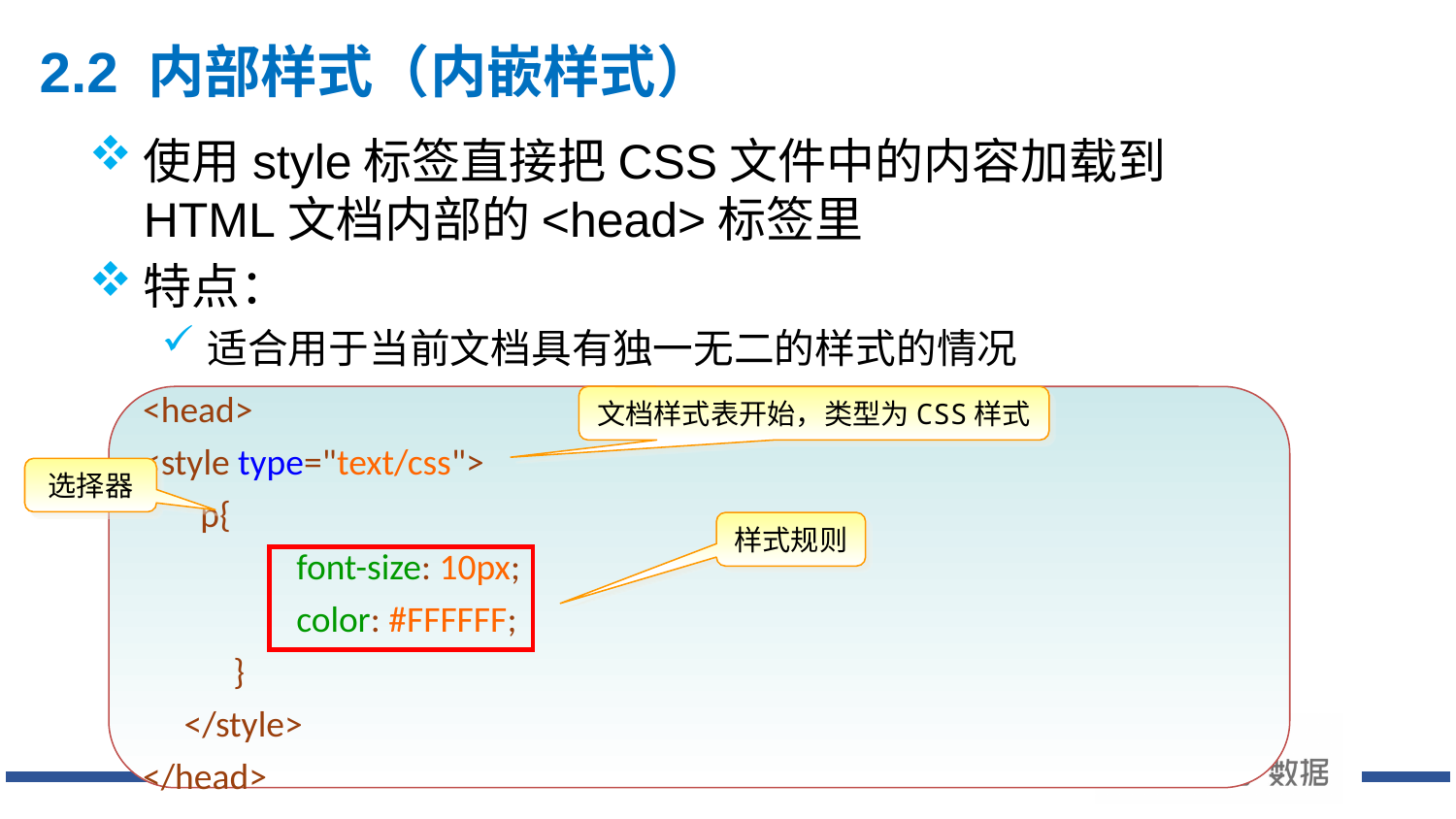

# 2.2 内部样式（内嵌样式）
使用style标签直接把CSS文件中的内容加载到HTML文档内部的<head>标签里
特点：
适合用于当前文档具有独一无二的样式的情况

<head>
<style type="text/css">
       p{
	 font-size: 10px;
	 color: #FFFFFF;
           }
     </style>
</head>
文档样式表开始，类型为CSS样式
选择器
样式规则

11